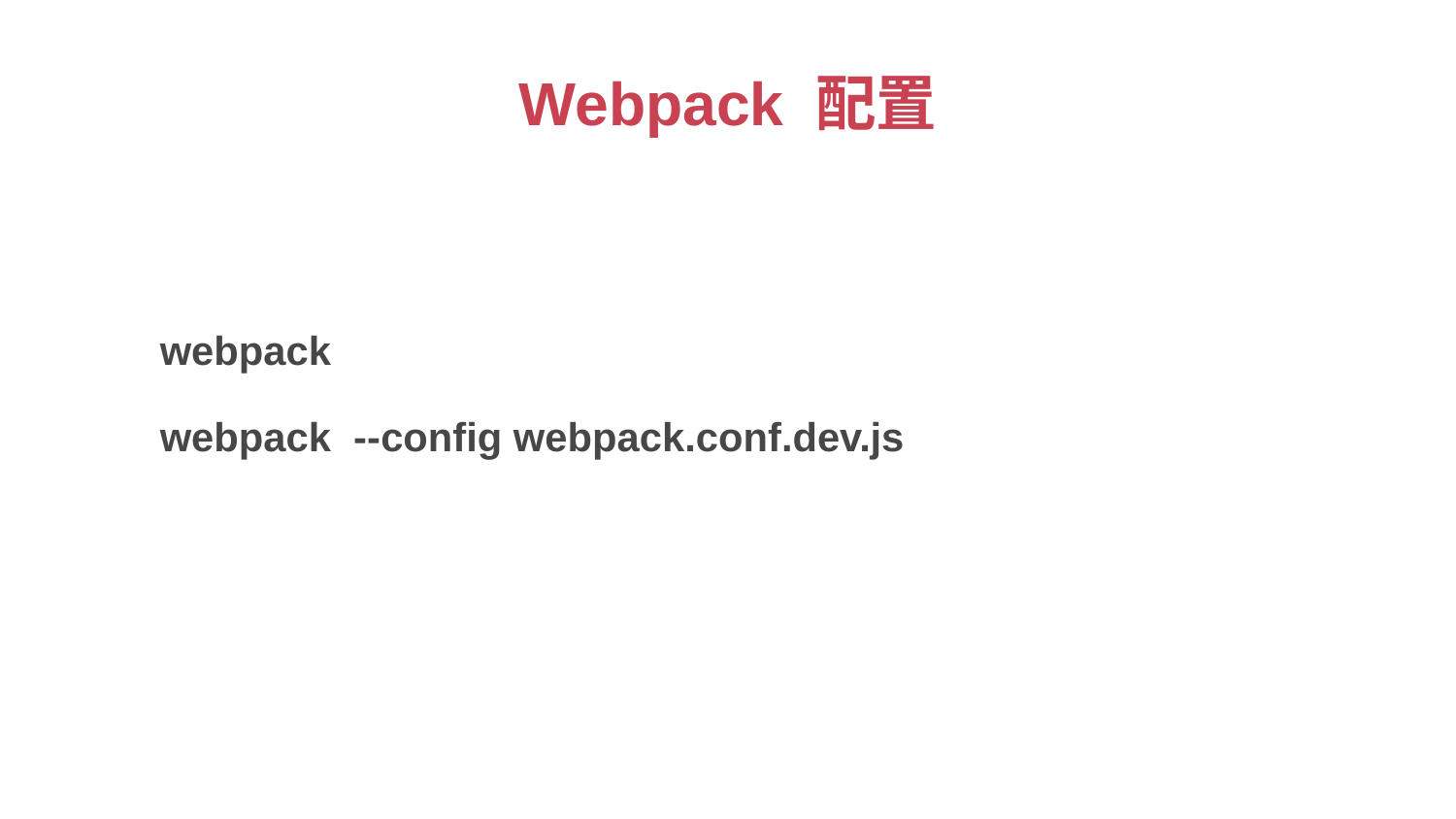

# Webpack 配置
webpack
webpack  --config webpack.conf.dev.js